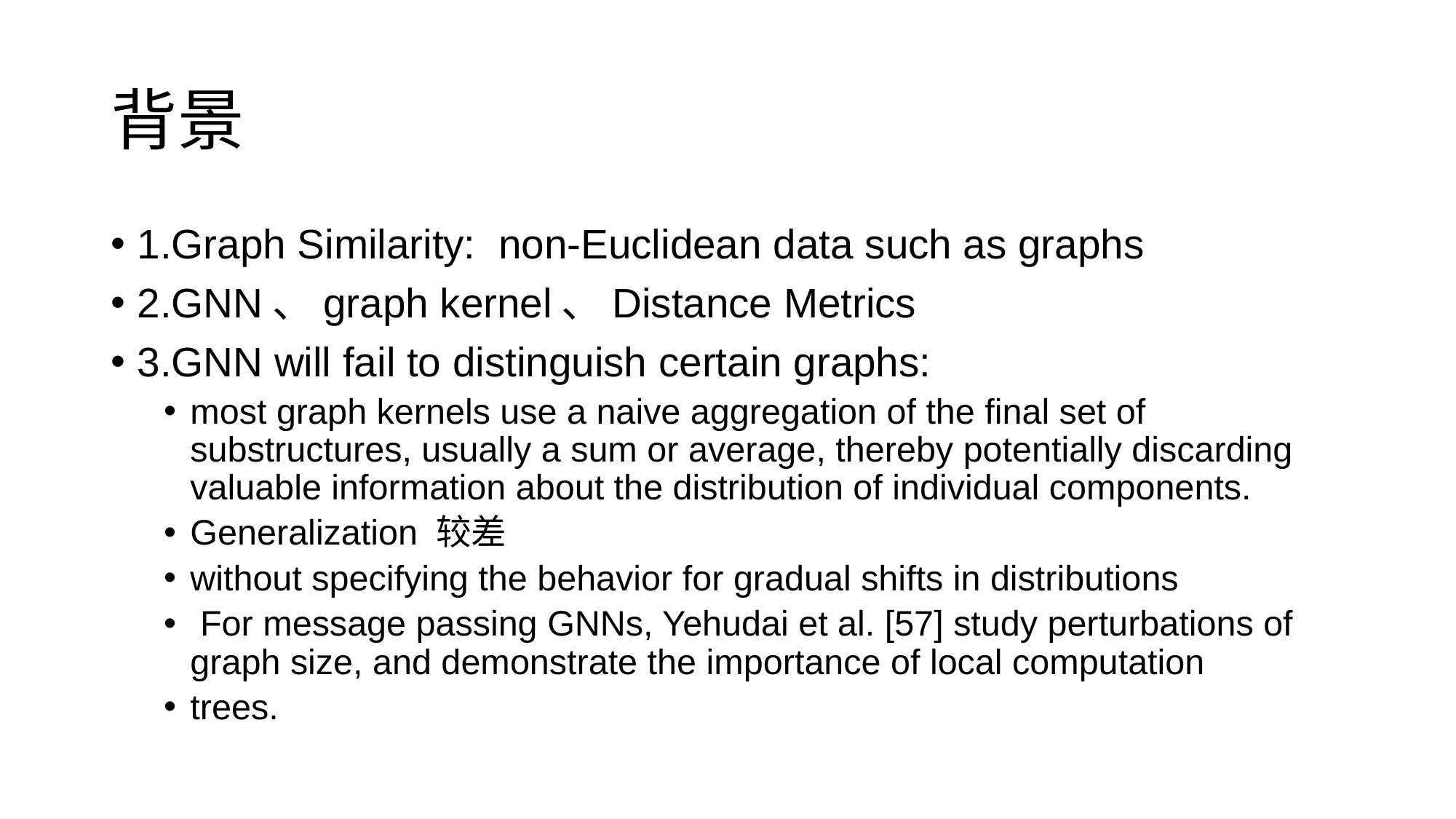

# 背景
1.Graph Similarity:  non-Euclidean data such as graphs
2.GNN、graph kernel、Distance Metrics
3.GNN will fail to distinguish certain graphs:
most graph kernels use a naive aggregation of the final set of substructures, usually a sum or average, thereby potentially discarding valuable information about the distribution of individual components.
Generalization 较差
without specifying the behavior for gradual shifts in distributions
 For message passing GNNs, Yehudai et al. [57] study perturbations of graph size, and demonstrate the importance of local computation
trees.